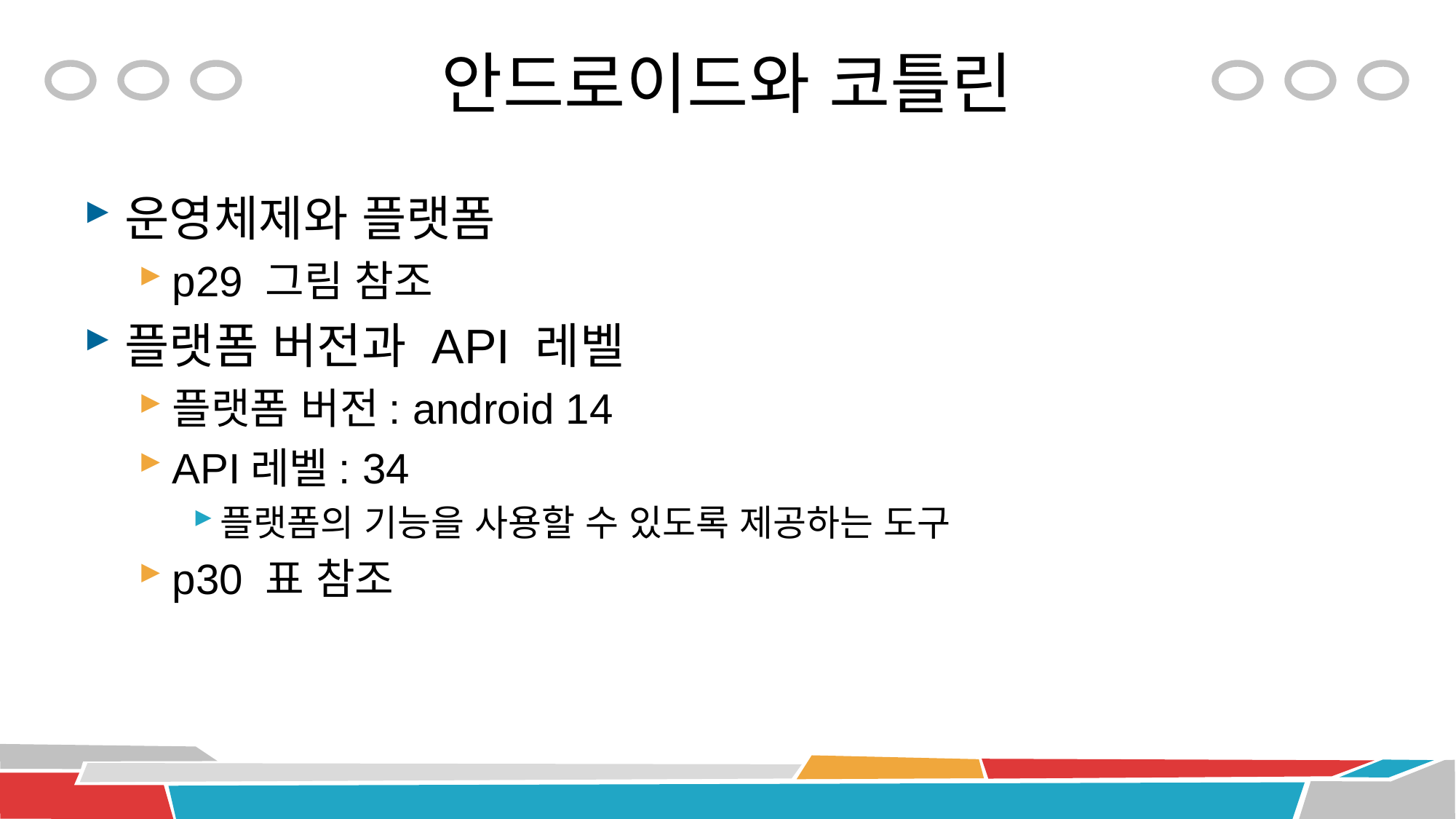

# 안드로이드와 코틀린
운영체제와 플랫폼
p29 그림 참조
플랫폼 버전과 API 레벨
플랫폼 버전: android 14
API레벨: 34
플랫폼의 기능을 사용할 수 있도록 제공하는 도구
p30 표 참조